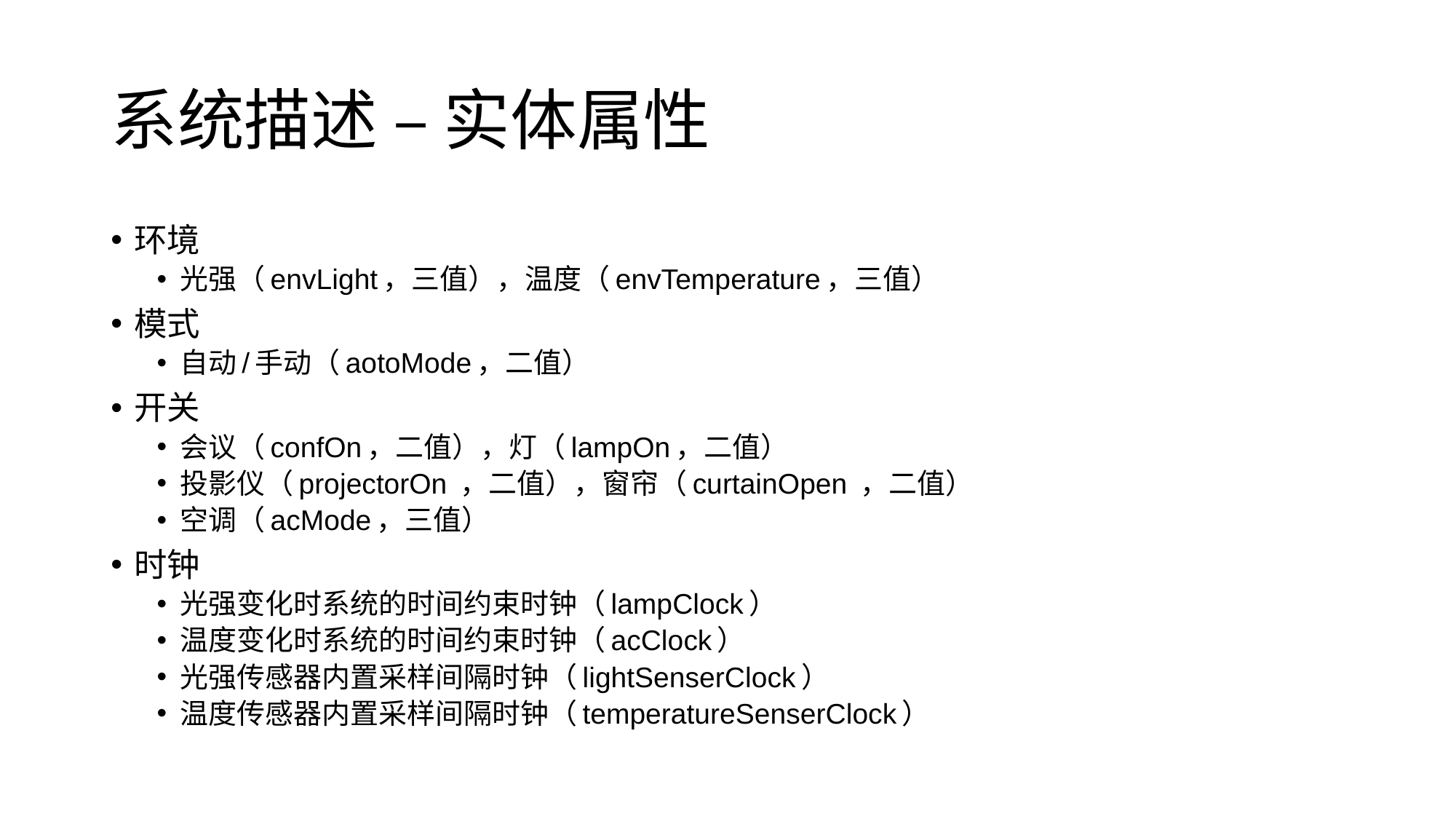

# 系统描述 – 实体属性
环境
光强（envLight，三值），温度（envTemperature，三值）
模式
自动/手动（aotoMode，二值）
开关
会议（confOn，二值），灯（lampOn，二值）
投影仪（projectorOn ，二值），窗帘（curtainOpen ，二值）
空调（acMode，三值）
时钟
光强变化时系统的时间约束时钟（lampClock）
温度变化时系统的时间约束时钟（acClock）
光强传感器内置采样间隔时钟（lightSenserClock）
温度传感器内置采样间隔时钟（temperatureSenserClock）